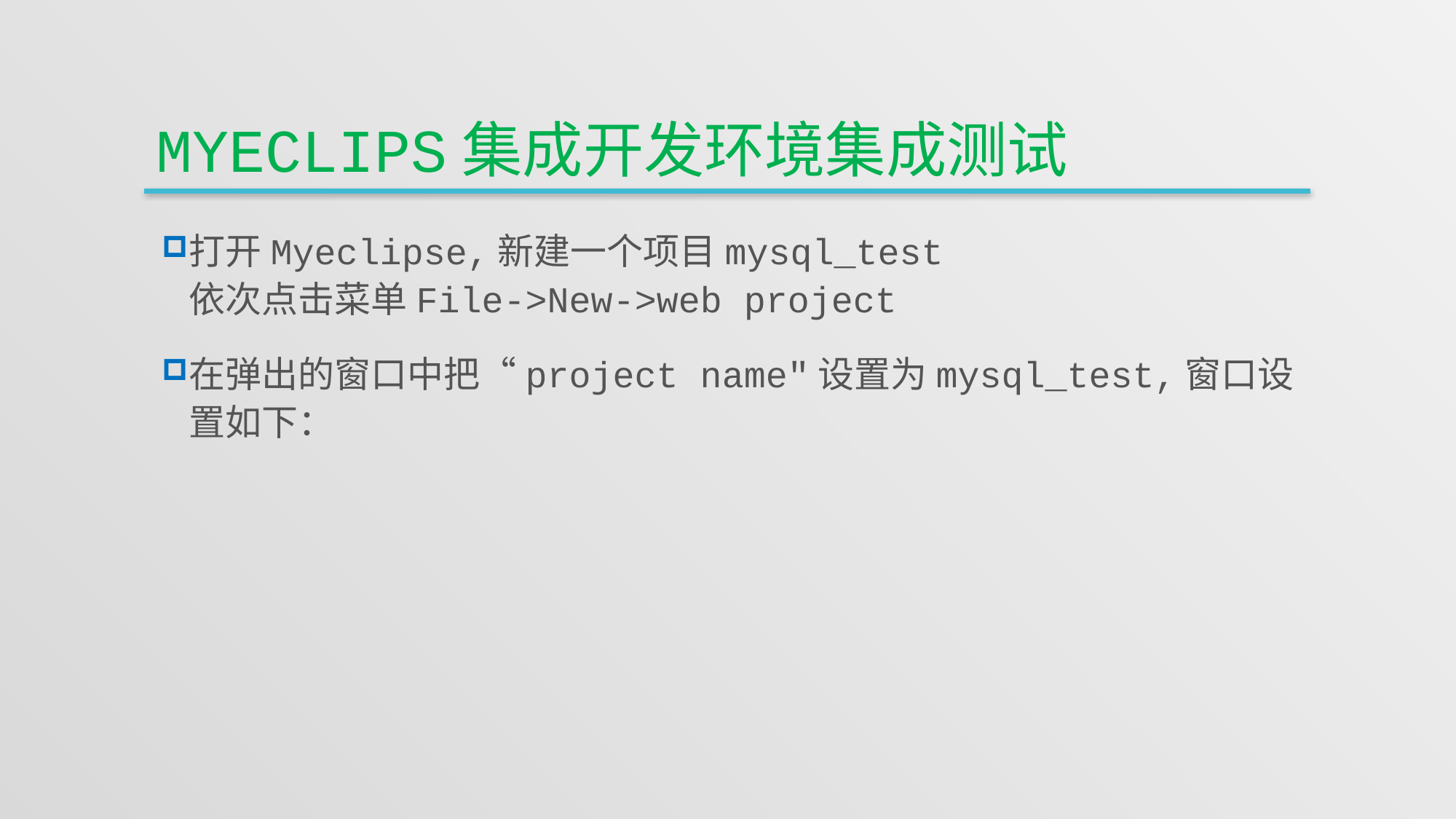

# Myeclips集成开发环境集成测试
打开Myeclipse,新建一个项目mysql_test
依次点击菜单File->New->web project
在弹出的窗口中把“project name"设置为mysql_test,窗口设置如下：